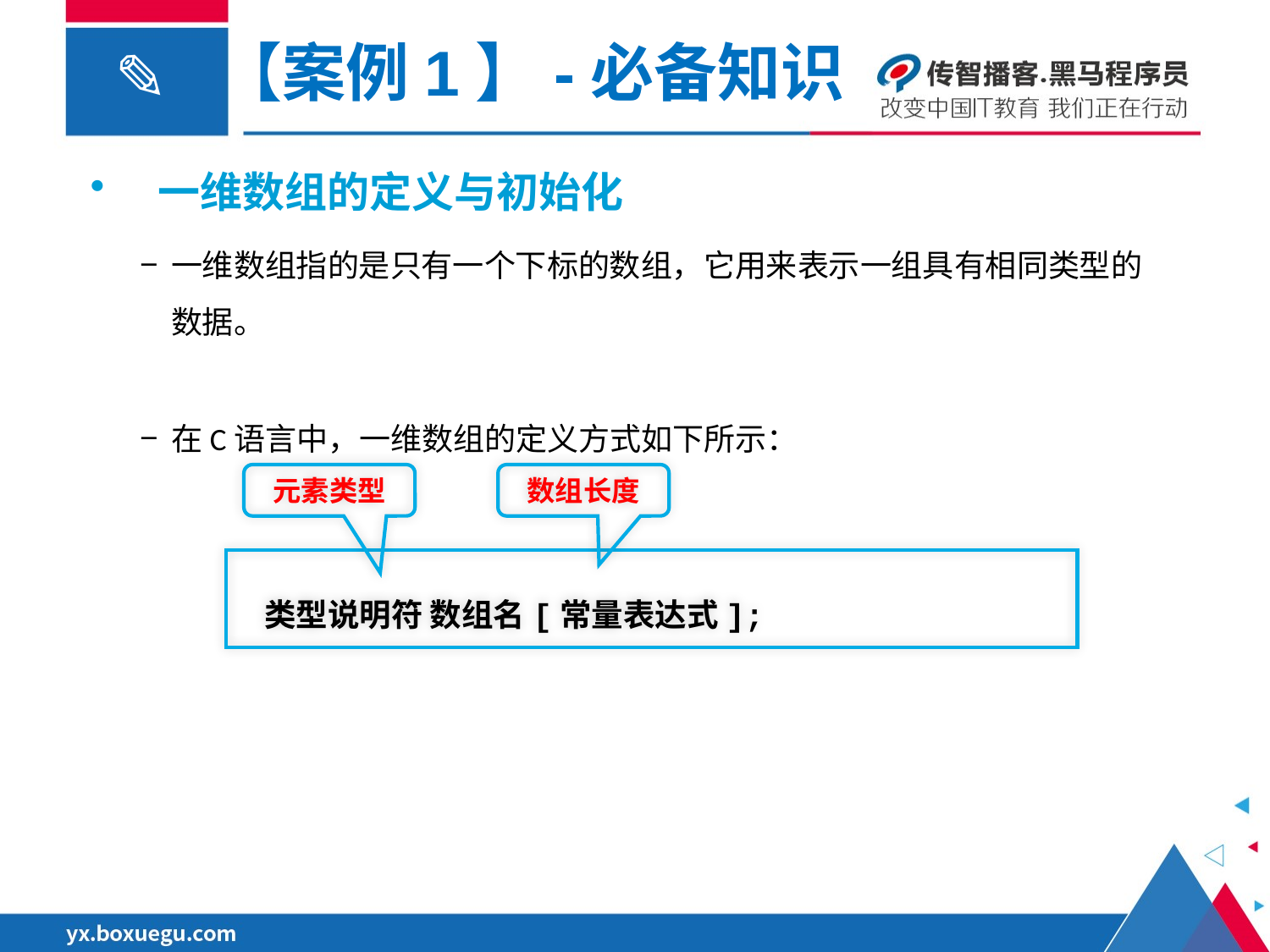

【案例1】-必备知识
 一维数组的定义与初始化
一维数组指的是只有一个下标的数组，它用来表示一组具有相同类型的数据。

在C语言中，一维数组的定义方式如下所示：

元素类型
数组长度
   类型说明符 数组名[常量表达式];